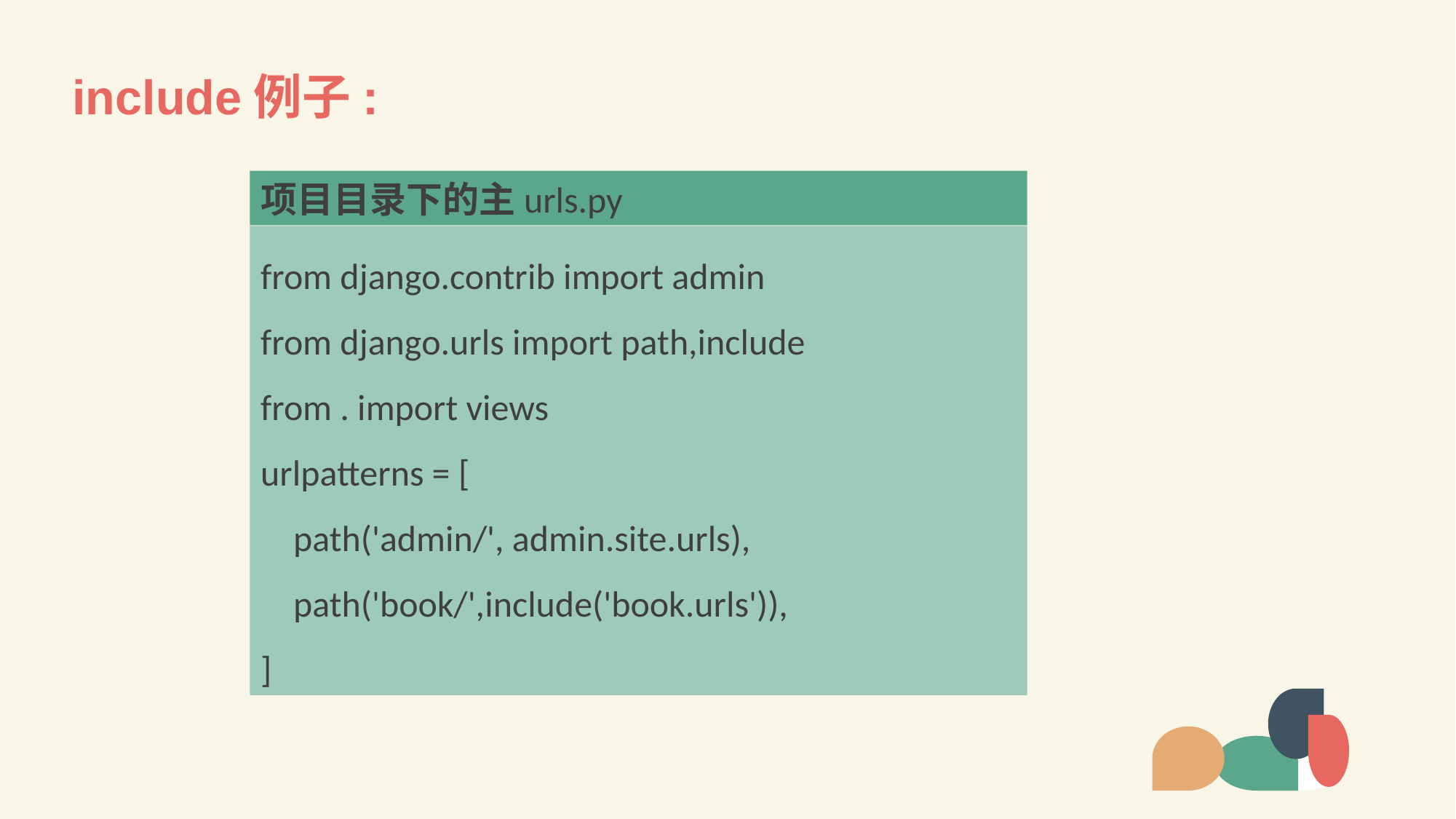

# include例子:
项目目录下的主urls.py
from django.contrib import admin
from django.urls import path,include
from . import views
urlpatterns = [
    path('admin/', admin.site.urls),
    path('book/',include('book.urls')),
]

LOREM